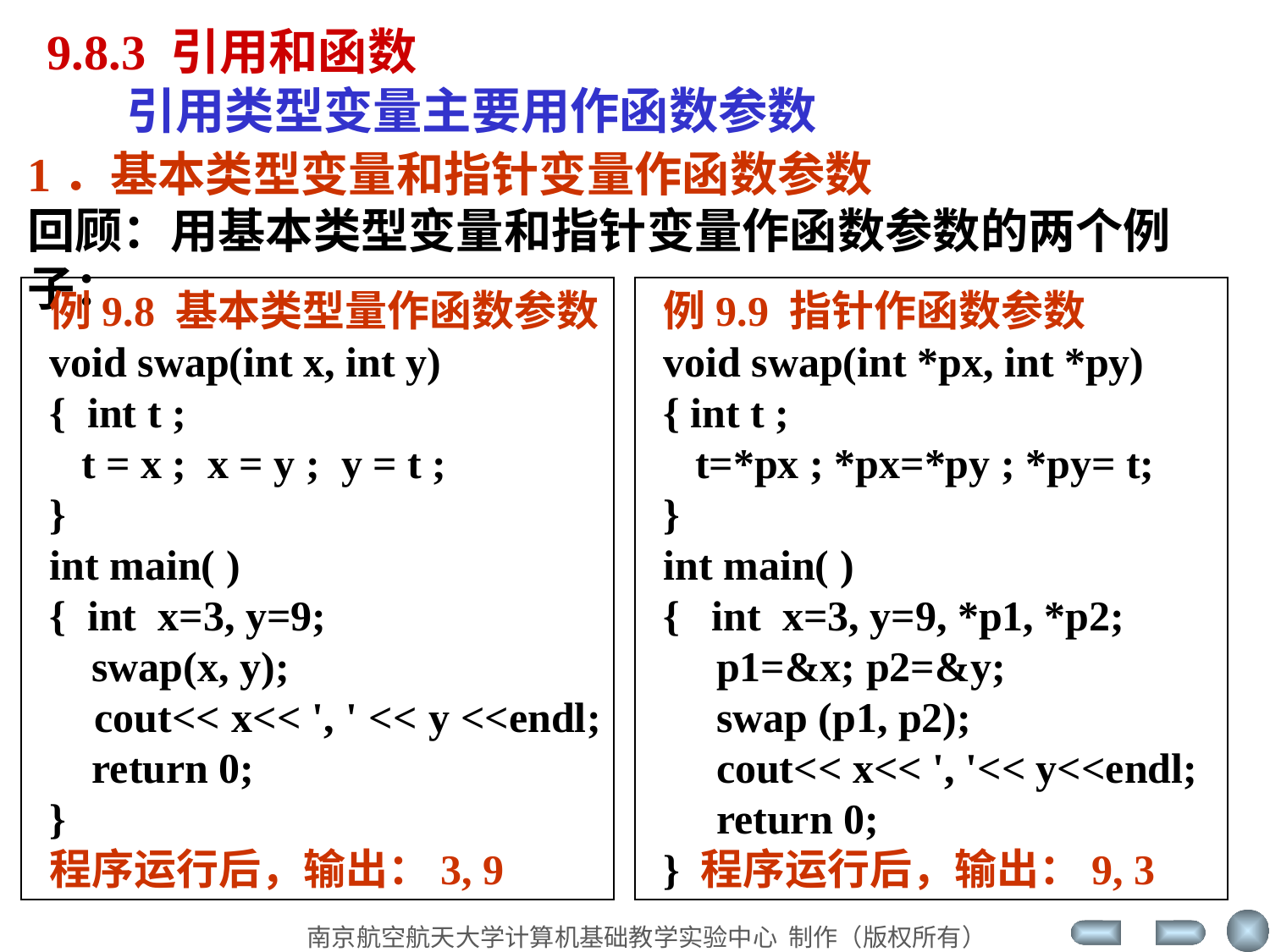

9.8.3 引用和函数
      引用类型变量主要用作函数参数
1．基本类型变量和指针变量作函数参数
回顾：用基本类型变量和指针变量作函数参数的两个例子：
例9.8 基本类型量作函数参数
void swap(int x, int y)
{  int t ;
   t = x ;  x = y ;  y = t ;
}
int main( )
{  int  x=3, y=9;
    swap(x, y);
    cout<< x<< ', ' << y <<endl;
    return 0;
}
程序运行后，输出：3, 9
例9.9 指针作函数参数
void swap(int *px, int *py)
{ int t ;
   t=*px ; *px=*py ; *py= t;
}
int main( )
{   int  x=3, y=9, *p1, *p2;
     p1=&x; p2=&y;
     swap (p1, p2);
     cout<< x<< ', '<< y<<endl;
     return 0;
} 程序运行后，输出：9, 3